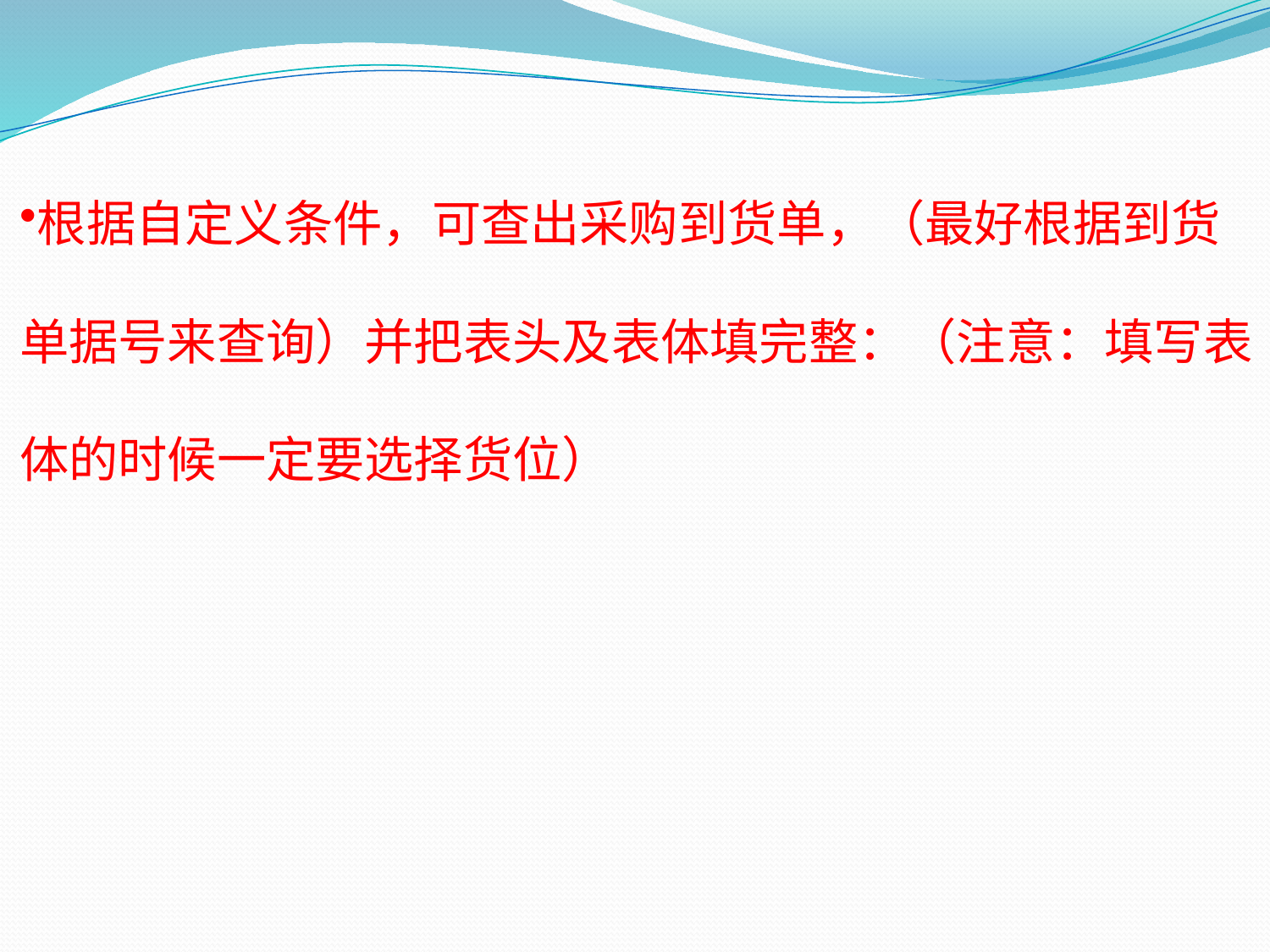

根据自定义条件，可查出采购到货单，（最好根据到货

单据号来查询）并把表头及表体填完整：（注意：填写表

体的时候一定要选择货位）